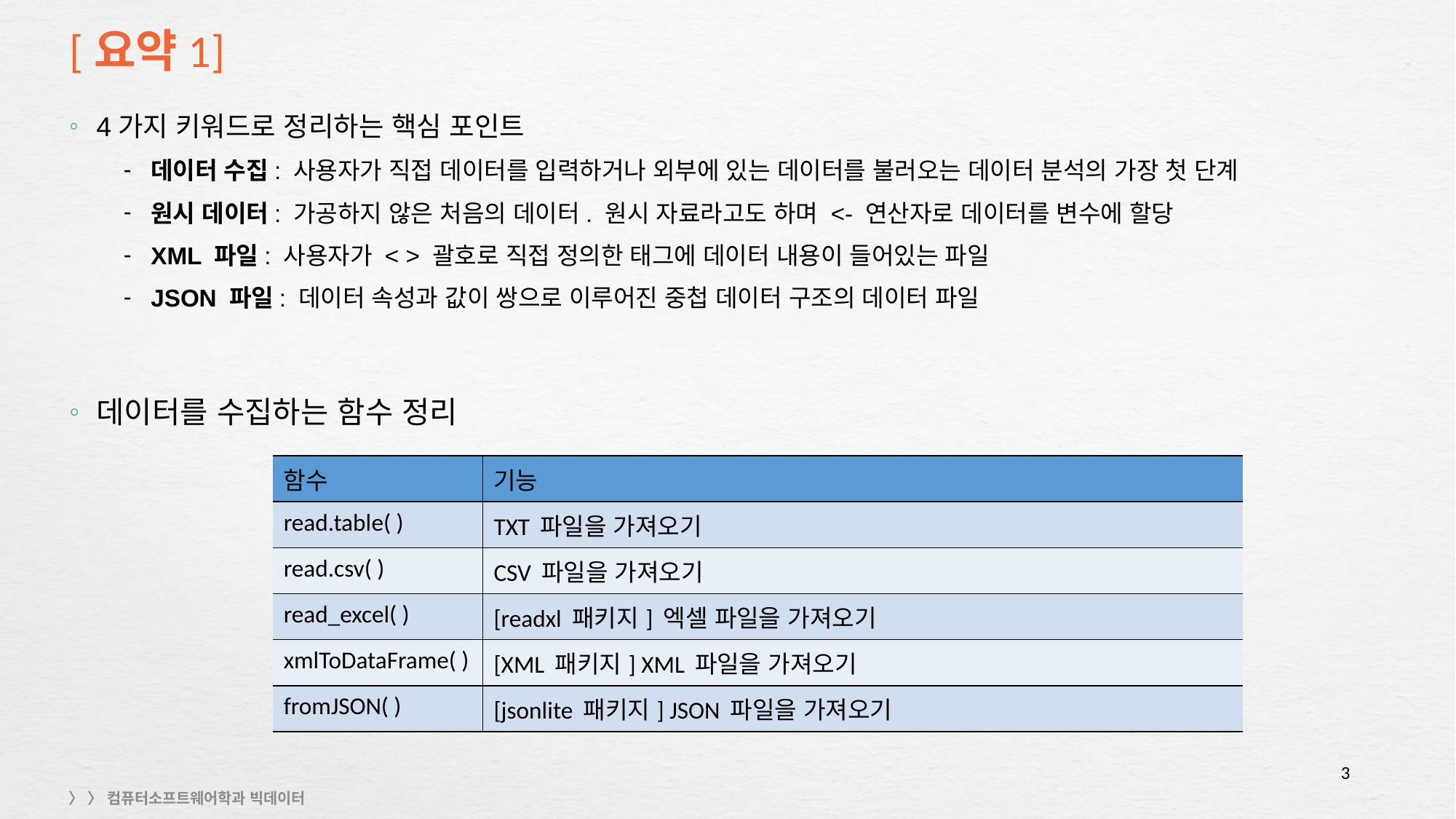

# [요약1]
4가지 키워드로 정리하는 핵심 포인트
데이터 수집: 사용자가 직접 데이터를 입력하거나 외부에 있는 데이터를 불러오는 데이터 분석의 가장 첫 단계
원시 데이터: 가공하지 않은 처음의 데이터. 원시 자료라고도 하며 <- 연산자로 데이터를 변수에 할당
XML 파일: 사용자가 < > 괄호로 직접 정의한 태그에 데이터 내용이 들어있는 파일
JSON 파일: 데이터 속성과 값이 쌍으로 이루어진 중첩 데이터 구조의 데이터 파일

데이터를 수집하는 함수 정리
| 함수 | 기능 |
| --- | --- |
| read.table( ) | TXT 파일을 가져오기 |
| read.csv( ) | CSV 파일을 가져오기 |
| read\_excel( ) | [readxl 패키지] 엑셀 파일을 가져오기 |
| xmlToDataFrame( ) | [XML 패키지] XML 파일을 가져오기 |
| fromJSON( ) | [jsonlite 패키지] JSON 파일을 가져오기 |
3
3
〉 〉 컴퓨터소프트웨어학과 빅데이터